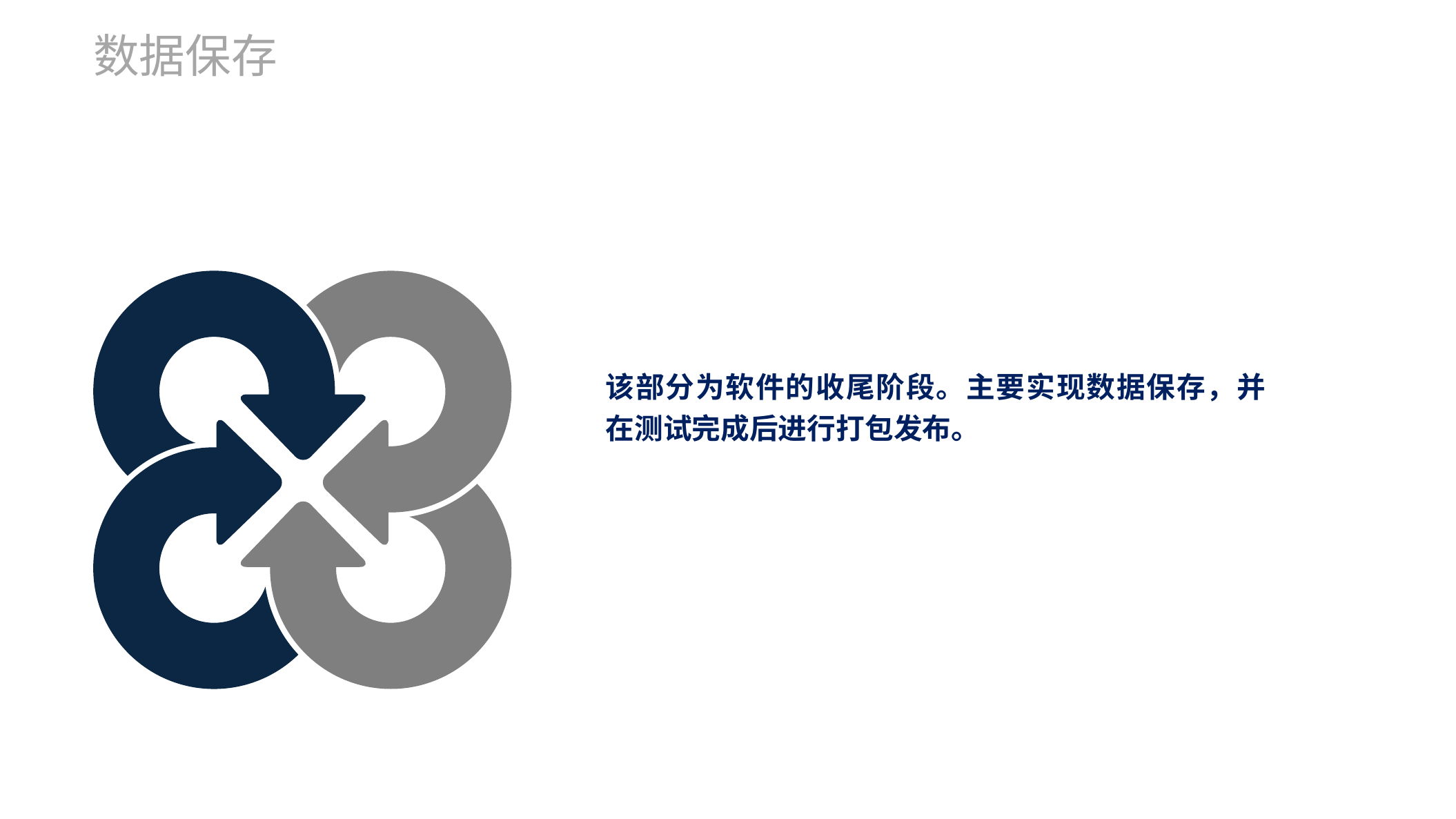

数据保存

该部分为软件的收尾阶段。主要实现数据保存，并在测试完成后进行打包发布。